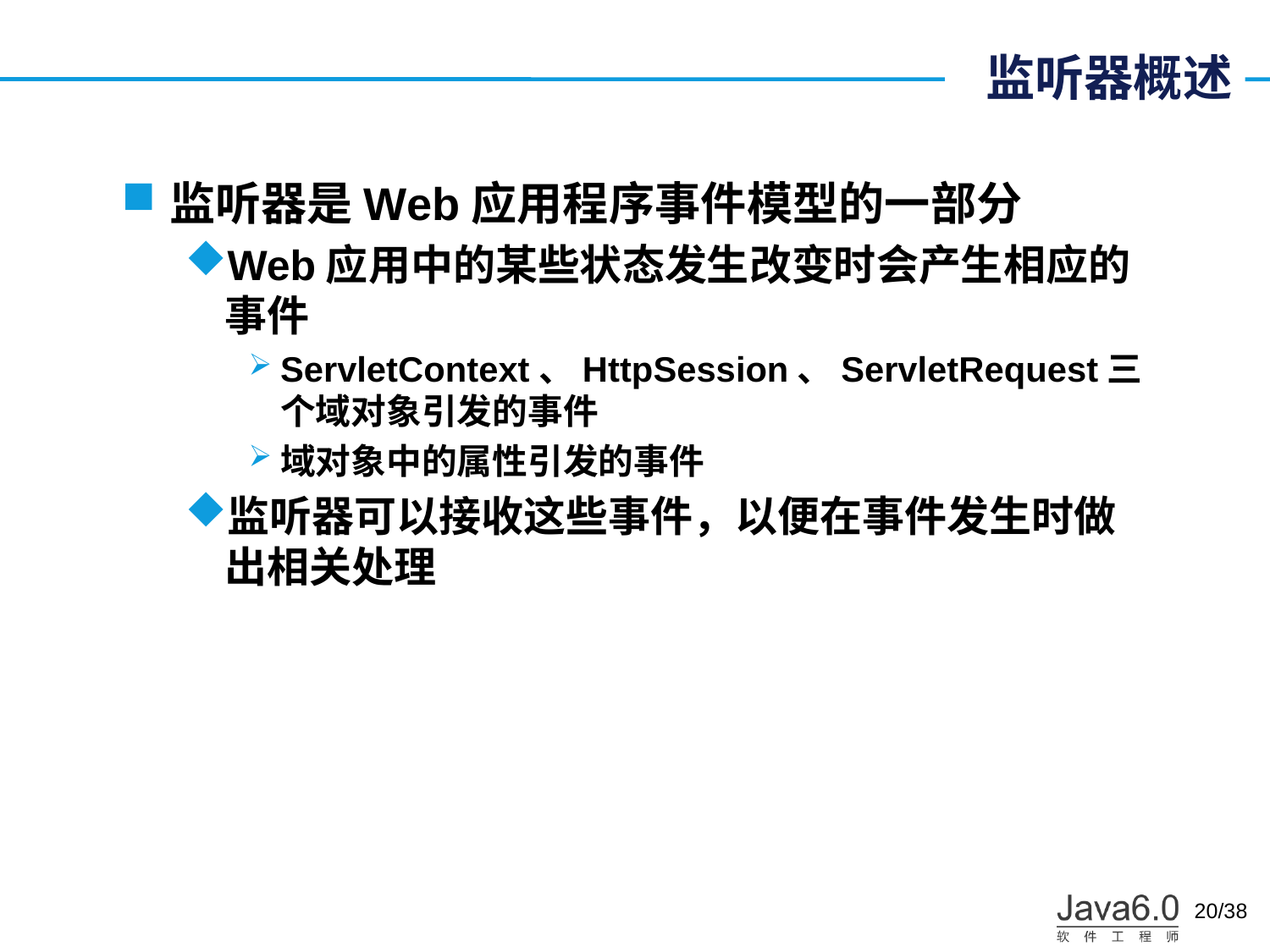

# 监听器概述
监听器是Web应用程序事件模型的一部分
Web应用中的某些状态发生改变时会产生相应的事件
ServletContext、HttpSession、ServletRequest三个域对象引发的事件
域对象中的属性引发的事件
监听器可以接收这些事件，以便在事件发生时做出相关处理
20/38